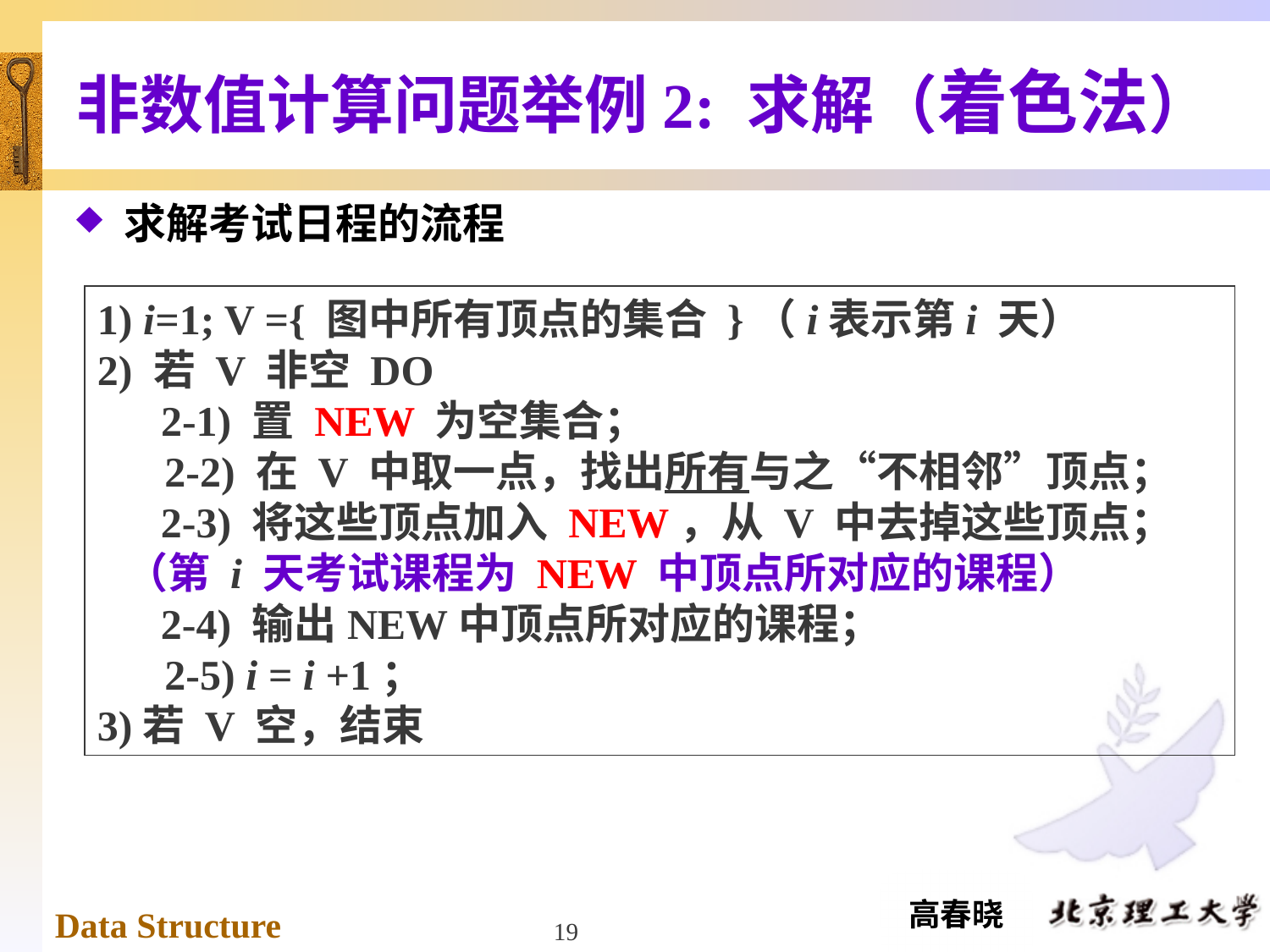

# 非数值计算问题举例2: 求解（着色法）
求解考试日程的流程
1) i=1; V ={ 图中所有顶点的集合 }（i表示第i 天）
2) 若 V 非空 DO
      2-1) 置 NEW 为空集合；
      2-2) 在 V 中取一点，找出所有与之“不相邻”顶点；
      2-3) 将这些顶点加入 NEW，从 V 中去掉这些顶点；
   （第 i 天考试课程为 NEW 中顶点所对应的课程）
      2-4) 输出NEW中顶点所对应的课程；
      2-5) i = i +1；
3)若 V 空，结束
19